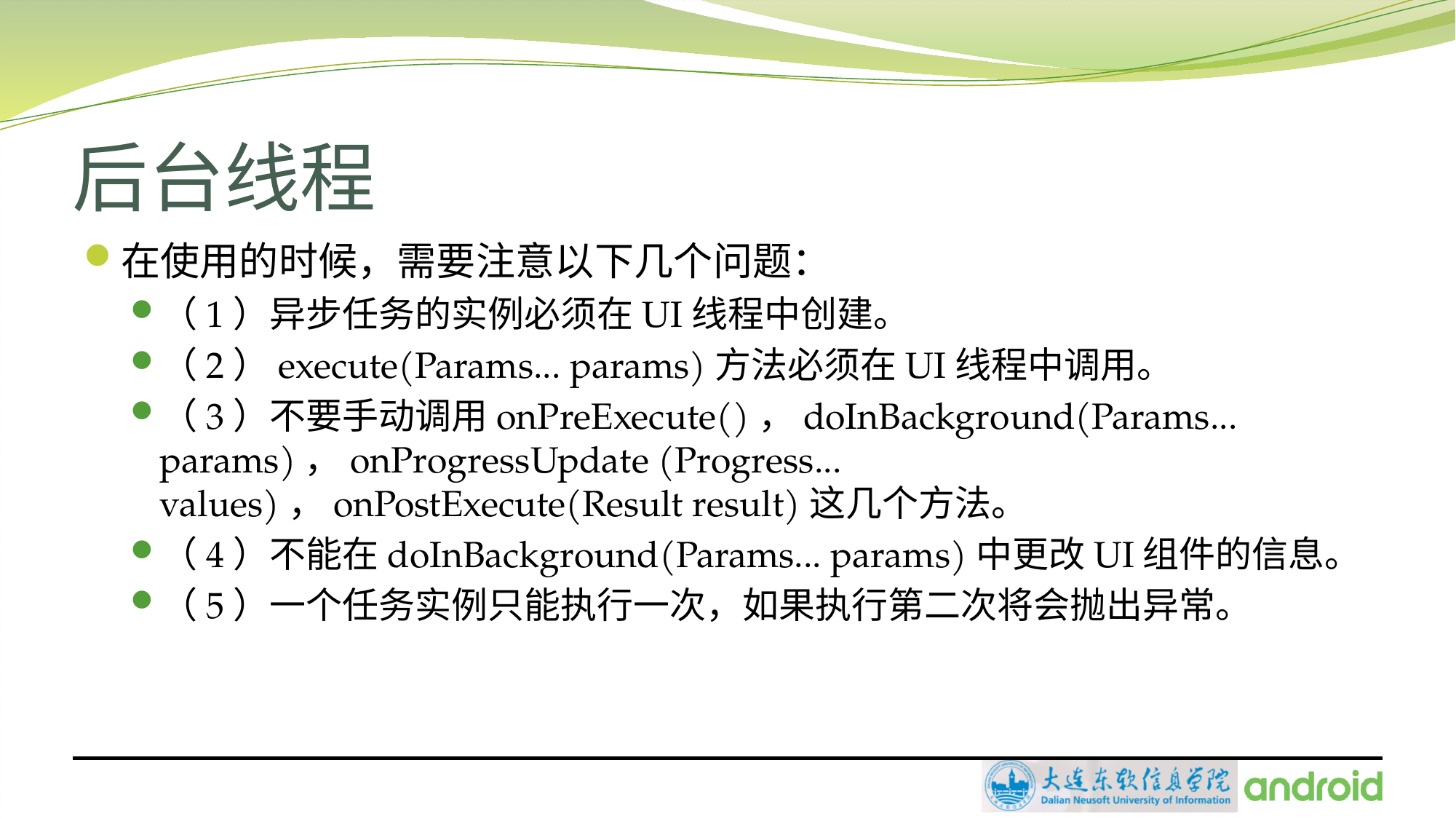

# 后台线程
在使用的时候，需要注意以下几个问题：
（1）异步任务的实例必须在UI线程中创建。
（2）execute(Params... params)方法必须在UI线程中调用。
（3）不要手动调用onPreExecute()，doInBackground(Params... params)，onProgressUpdate (Progress... values)，onPostExecute(Result result)这几个方法。
（4）不能在doInBackground(Params... params)中更改UI组件的信息。
（5）一个任务实例只能执行一次，如果执行第二次将会抛出异常。